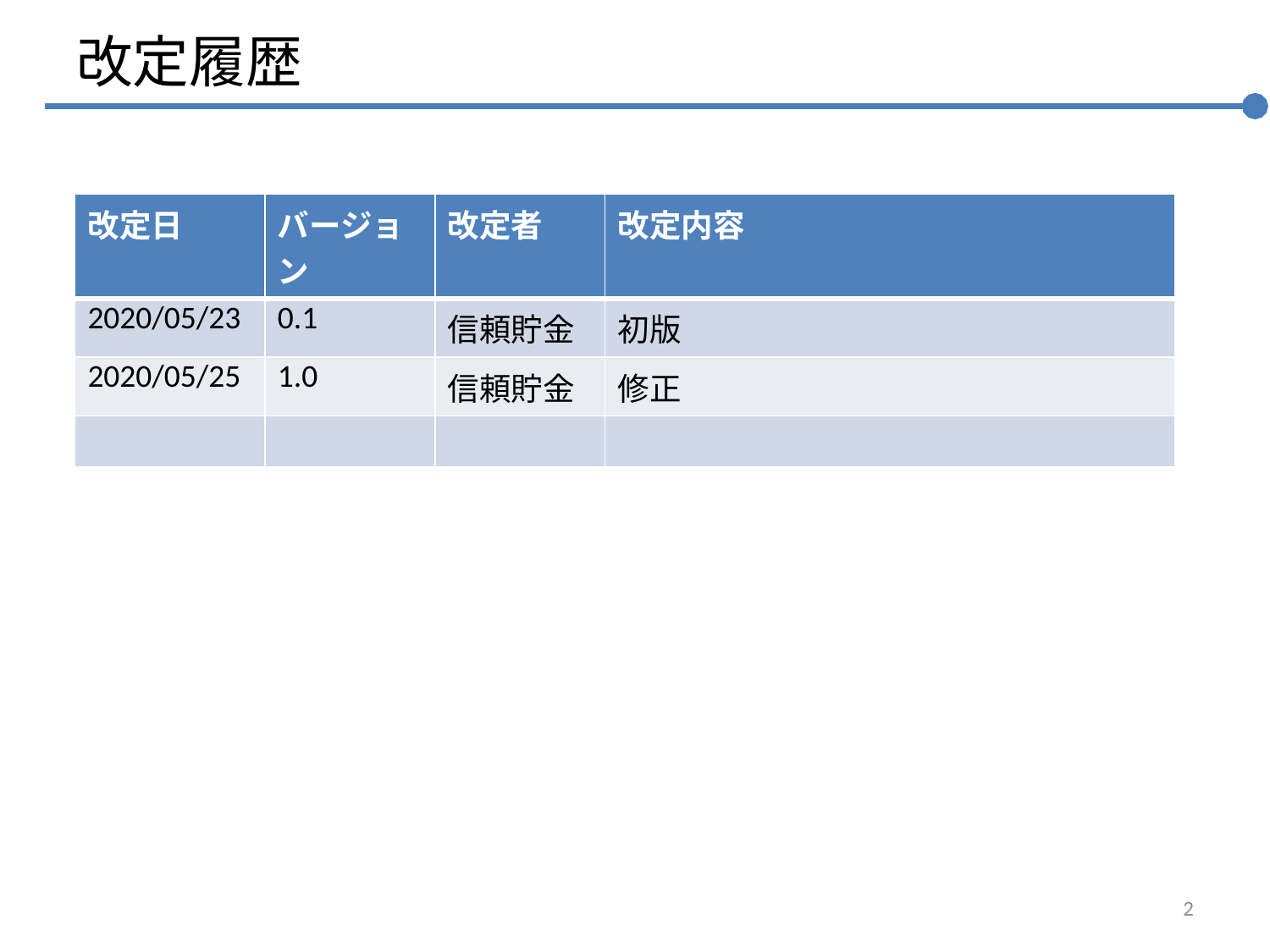

# 改定履歴
| 改定日 | バージョン | 改定者 | 改定内容 |
| --- | --- | --- | --- |
| 2020/05/23 | 0.1 | 信頼貯金 | 初版 |
| 2020/05/25 | 1.0 | 信頼貯金 | 修正 |
|  |  |  |  |
2